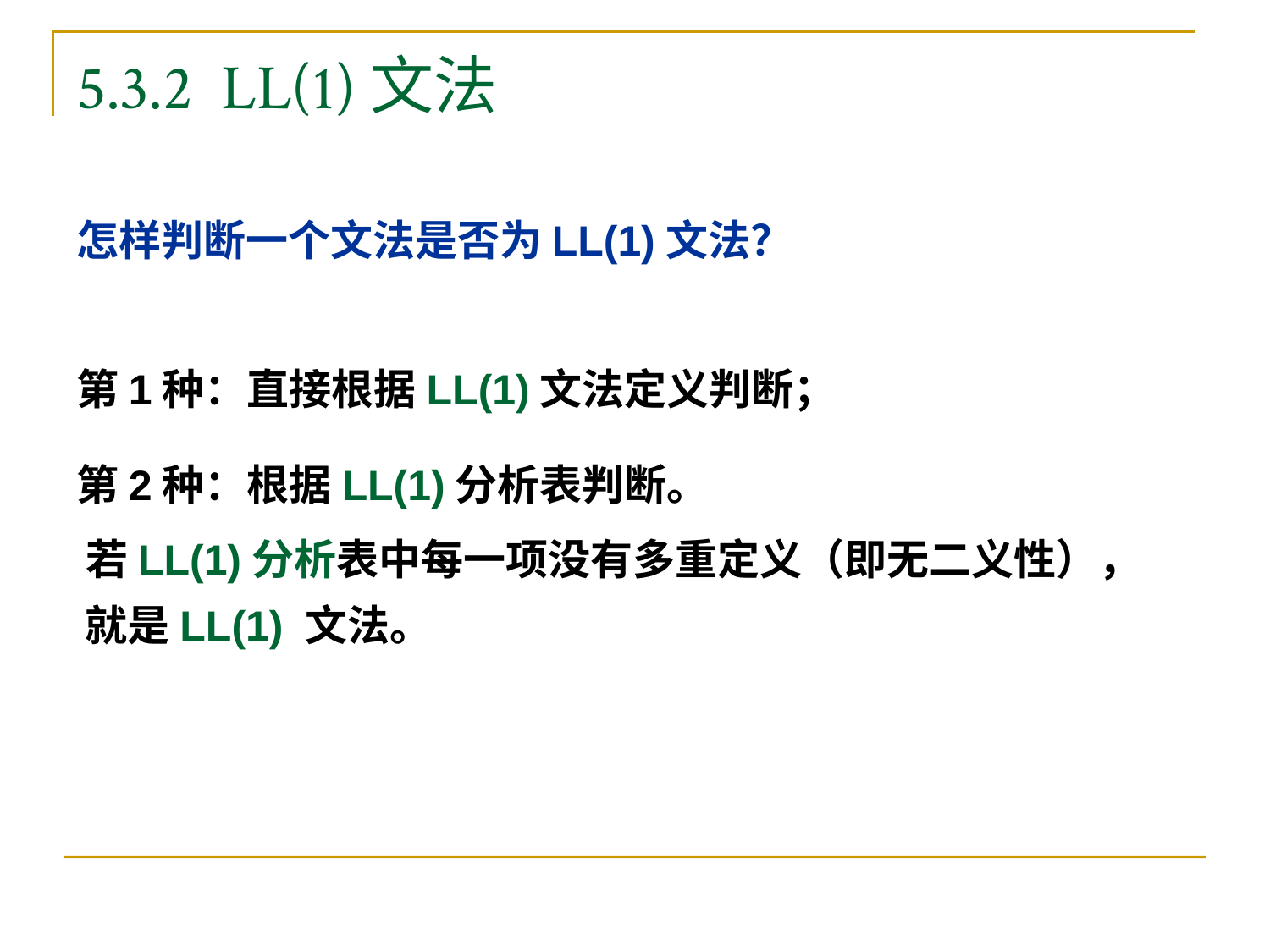

# 5.3.2  LL(1)文法
   怎样判断一个文法是否为LL(1)文法？

   第1种：直接根据LL(1)文法定义判断；
   第2种：根据LL(1)分析表判断。
    若LL(1)分析表中每一项没有多重定义（即无二义性），就是LL(1) 文法。
61